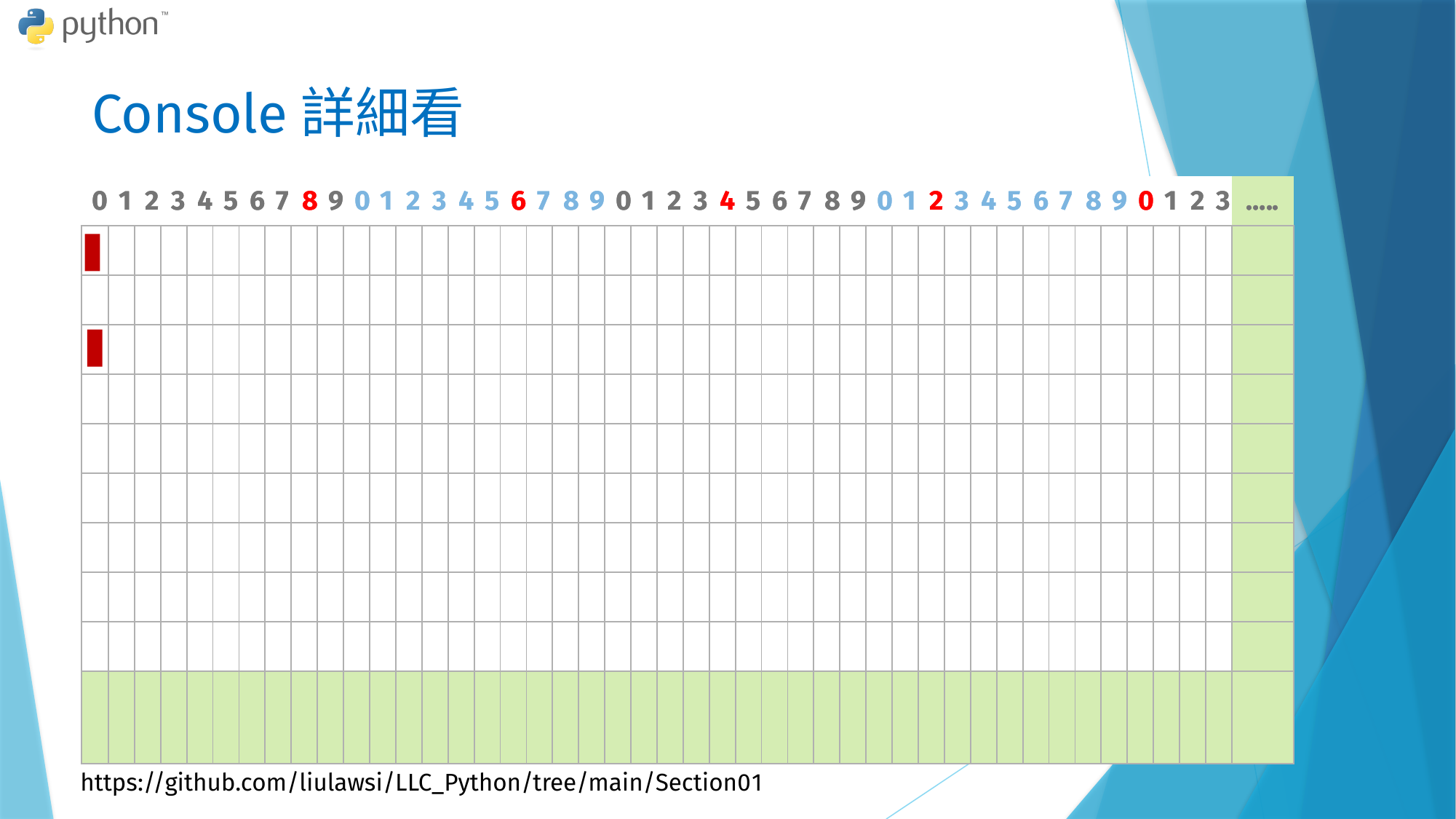

# Console詳細看
| 0 | 1 | 2 | 3 | 4 | 5 | 6 | 7 | 8 | 9 | 0 | 1 | 2 | 3 | 4 | 5 | 6 | 7 | 8 | 9 | 0 | 1 | 2 | 3 | 4 | 5 | 6 | 7 | 8 | 9 | 0 | 1 | 2 | 3 | 4 | 5 | 6 | 7 | 8 | 9 | 0 | 1 | 2 | 3 | ….. |
| --- | --- | --- | --- | --- | --- | --- | --- | --- | --- | --- | --- | --- | --- | --- | --- | --- | --- | --- | --- | --- | --- | --- | --- | --- | --- | --- | --- | --- | --- | --- | --- | --- | --- | --- | --- | --- | --- | --- | --- | --- | --- | --- | --- | --- |
| H | e | l | l | o | W | o | r | l | d | ! | ↵ |  |  |  |  |  |  |  |  |  |  |  |  |  |  |  |  |  |  |  |  |  |  |  |  |  |  |  |  |  |  |  |  |  |
|  |  | P | y | t | h | o | n | ↵ |  |  |  |  |  |  |  |  |  |  |  |  |  |  |  |  |  |  |  |  |  |  |  |  |  |  |  |  |  |  |  |  |  |  |  |  |
|  |  |  |  |  |  |  |  |  |  |  |  |  |  |  |  |  |  |  |  |  |  |  |  |  |  |  |  |  |  |  |  |  |  |  |  |  |  |  |  |  |  |  |  |  |
|  |  |  |  |  |  |  |  |  |  |  |  |  |  |  |  |  |  |  |  |  |  |  |  |  |  |  |  |  |  |  |  |  |  |  |  |  |  |  |  |  |  |  |  |  |
|  |  |  |  |  |  |  |  |  |  |  |  |  |  |  |  |  |  |  |  |  |  |  |  |  |  |  |  |  |  |  |  |  |  |  |  |  |  |  |  |  |  |  |  |  |
|  |  |  |  |  |  |  |  |  |  |  |  |  |  |  |  |  |  |  |  |  |  |  |  |  |  |  |  |  |  |  |  |  |  |  |  |  |  |  |  |  |  |  |  |  |
|  |  |  |  |  |  |  |  |  |  |  |  |  |  |  |  |  |  |  |  |  |  |  |  |  |  |  |  |  |  |  |  |  |  |  |  |  |  |  |  |  |  |  |  |  |
|  |  |  |  |  |  |  |  |  |  |  |  |  |  |  |  |  |  |  |  |  |  |  |  |  |  |  |  |  |  |  |  |  |  |  |  |  |  |  |  |  |  |  |  |  |
|  |  |  |  |  |  |  |  |  |  |  |  |  |  |  |  |  |  |  |  |  |  |  |  |  |  |  |  |  |  |  |  |  |  |  |  |  |  |  |  |  |  |  |  |  |
|  |  |  |  |  |  |  |  |  |  |  |  |  |  |  |  |  |  |  |  |  |  |  |  |  |  |  |  |  |  |  |  |  |  |  |  |  |  |  |  |  |  |  |  |  |
| 0 | 1 | 2 | 3 | 4 | 5 | 6 | 7 | 8 | 9 | 0 | 1 | 2 | 3 | 4 | 5 | 6 | 7 | 8 | 9 | 0 | 1 | 2 | 3 | 4 | 5 | 6 | 7 | 8 | 9 | 0 | 1 | 2 | 3 | 4 | 5 | 6 | 7 | 8 | 9 | 0 | 1 | 2 | 3 | ….. |
| --- | --- | --- | --- | --- | --- | --- | --- | --- | --- | --- | --- | --- | --- | --- | --- | --- | --- | --- | --- | --- | --- | --- | --- | --- | --- | --- | --- | --- | --- | --- | --- | --- | --- | --- | --- | --- | --- | --- | --- | --- | --- | --- | --- | --- |
|  |  |  |  |  |  |  |  |  |  |  |  |  |  |  |  |  |  |  |  |  |  |  |  |  |  |  |  |  |  |  |  |  |  |  |  |  |  |  |  |  |  |  |  |  |
|  |  |  |  |  |  |  |  |  |  |  |  |  |  |  |  |  |  |  |  |  |  |  |  |  |  |  |  |  |  |  |  |  |  |  |  |  |  |  |  |  |  |  |  |  |
|  |  |  |  |  |  |  |  |  |  |  |  |  |  |  |  |  |  |  |  |  |  |  |  |  |  |  |  |  |  |  |  |  |  |  |  |  |  |  |  |  |  |  |  |  |
|  |  |  |  |  |  |  |  |  |  |  |  |  |  |  |  |  |  |  |  |  |  |  |  |  |  |  |  |  |  |  |  |  |  |  |  |  |  |  |  |  |  |  |  |  |
|  |  |  |  |  |  |  |  |  |  |  |  |  |  |  |  |  |  |  |  |  |  |  |  |  |  |  |  |  |  |  |  |  |  |  |  |  |  |  |  |  |  |  |  |  |
|  |  |  |  |  |  |  |  |  |  |  |  |  |  |  |  |  |  |  |  |  |  |  |  |  |  |  |  |  |  |  |  |  |  |  |  |  |  |  |  |  |  |  |  |  |
|  |  |  |  |  |  |  |  |  |  |  |  |  |  |  |  |  |  |  |  |  |  |  |  |  |  |  |  |  |  |  |  |  |  |  |  |  |  |  |  |  |  |  |  |  |
|  |  |  |  |  |  |  |  |  |  |  |  |  |  |  |  |  |  |  |  |  |  |  |  |  |  |  |  |  |  |  |  |  |  |  |  |  |  |  |  |  |  |  |  |  |
|  |  |  |  |  |  |  |  |  |  |  |  |  |  |  |  |  |  |  |  |  |  |  |  |  |  |  |  |  |  |  |  |  |  |  |  |  |  |  |  |  |  |  |  |  |
|  |  |  |  |  |  |  |  |  |  |  |  |  |  |  |  |  |  |  |  |  |  |  |  |  |  |  |  |  |  |  |  |  |  |  |  |  |  |  |  |  |  |  |  |  |

r